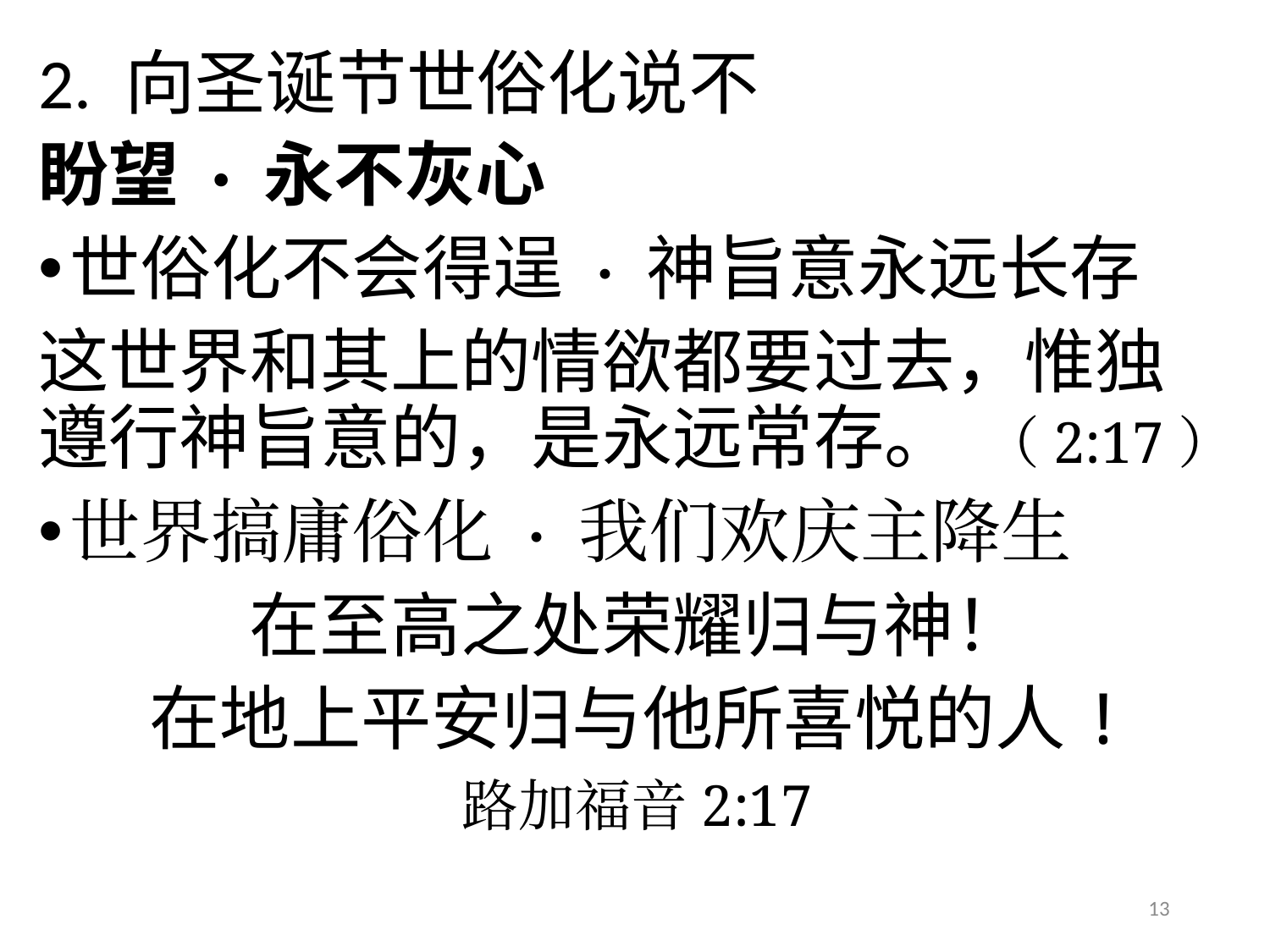

# 2. 向圣诞节世俗化说不
盼望 · 永不灰心
世俗化不会得逞 · 神旨意永远长存
这世界和其上的情欲都要过去，惟独遵行神旨意的，是永远常存。  （2:17）
世界搞庸俗化 · 我们欢庆主降生
在至高之处荣耀归与神！
在地上平安归与他所喜悦的人!
路加福音2:17
13